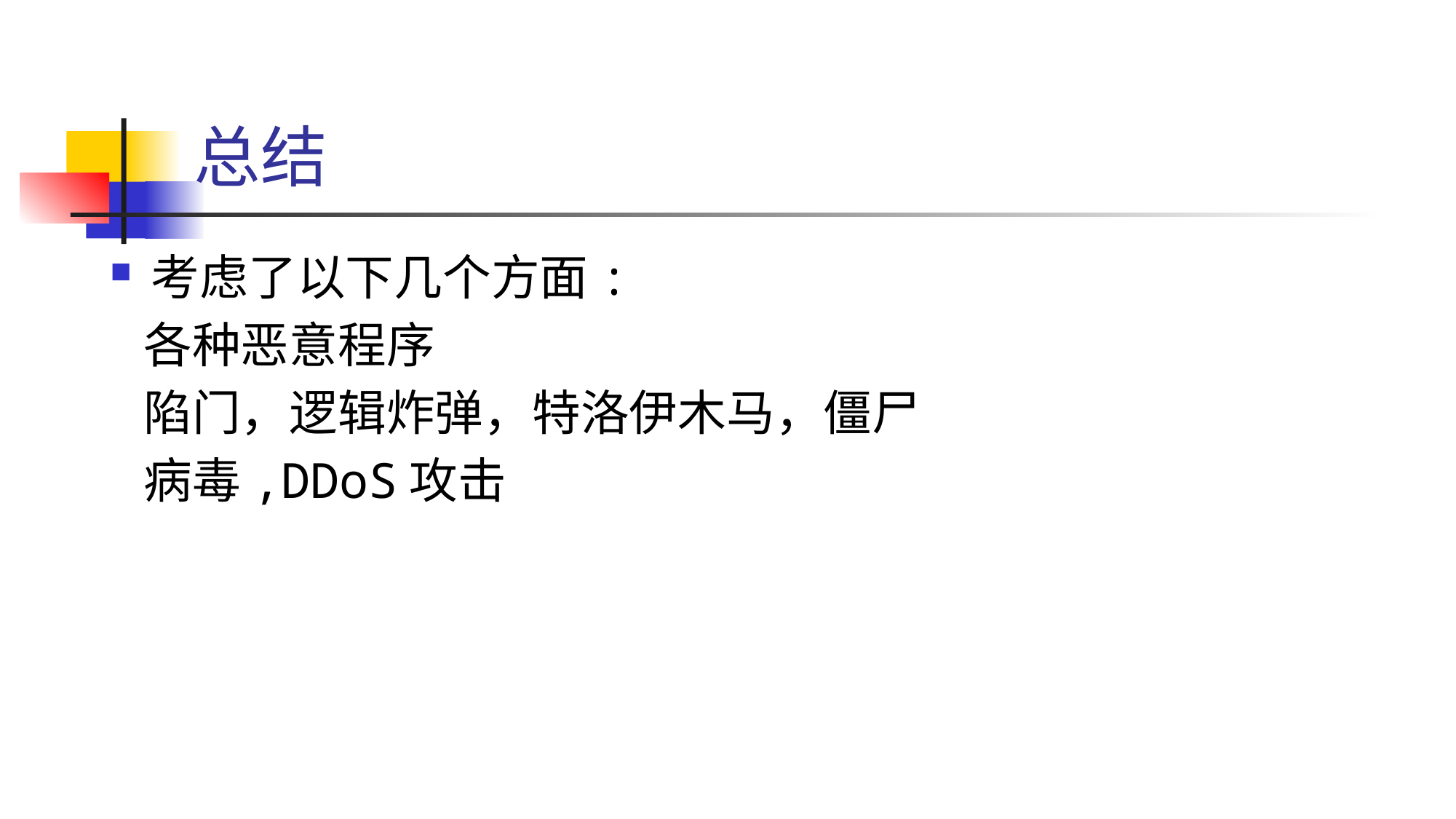

# 总结
考虑了以下几个方面:
  各种恶意程序
  陷门，逻辑炸弹，特洛伊木马，僵尸
  病毒,DDoS攻击